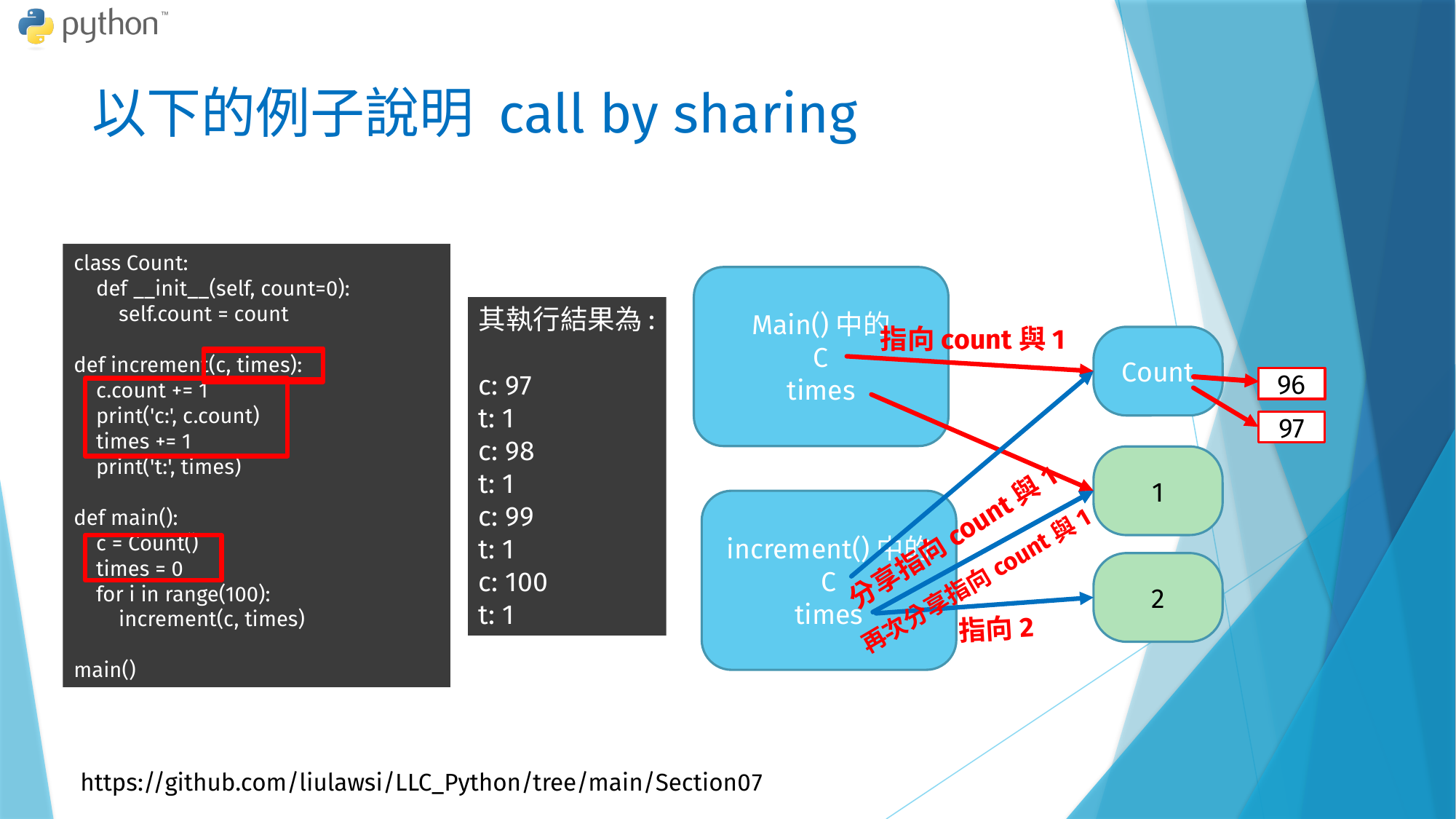

# 以下的例子說明 call by sharing
class Count:
    def __init__(self, count=0):
        self.count = count

def increment(c, times):
    c.count += 1
    print('c:', c.count)
    times += 1
    print('t:', times)

def main():
    c = Count()
    times = 0
    for i in range(100):
        increment(c, times)

main()
Main()中的
C
times
其執行結果為:

c: 97
t: 1
c: 98
t: 1
c: 99
t: 1
c: 100
t: 1
指向count與1
Count

96
96
96

97
1
increment()中的
C
times
分享指向count與1

2
再次分享指向count與1
指向2